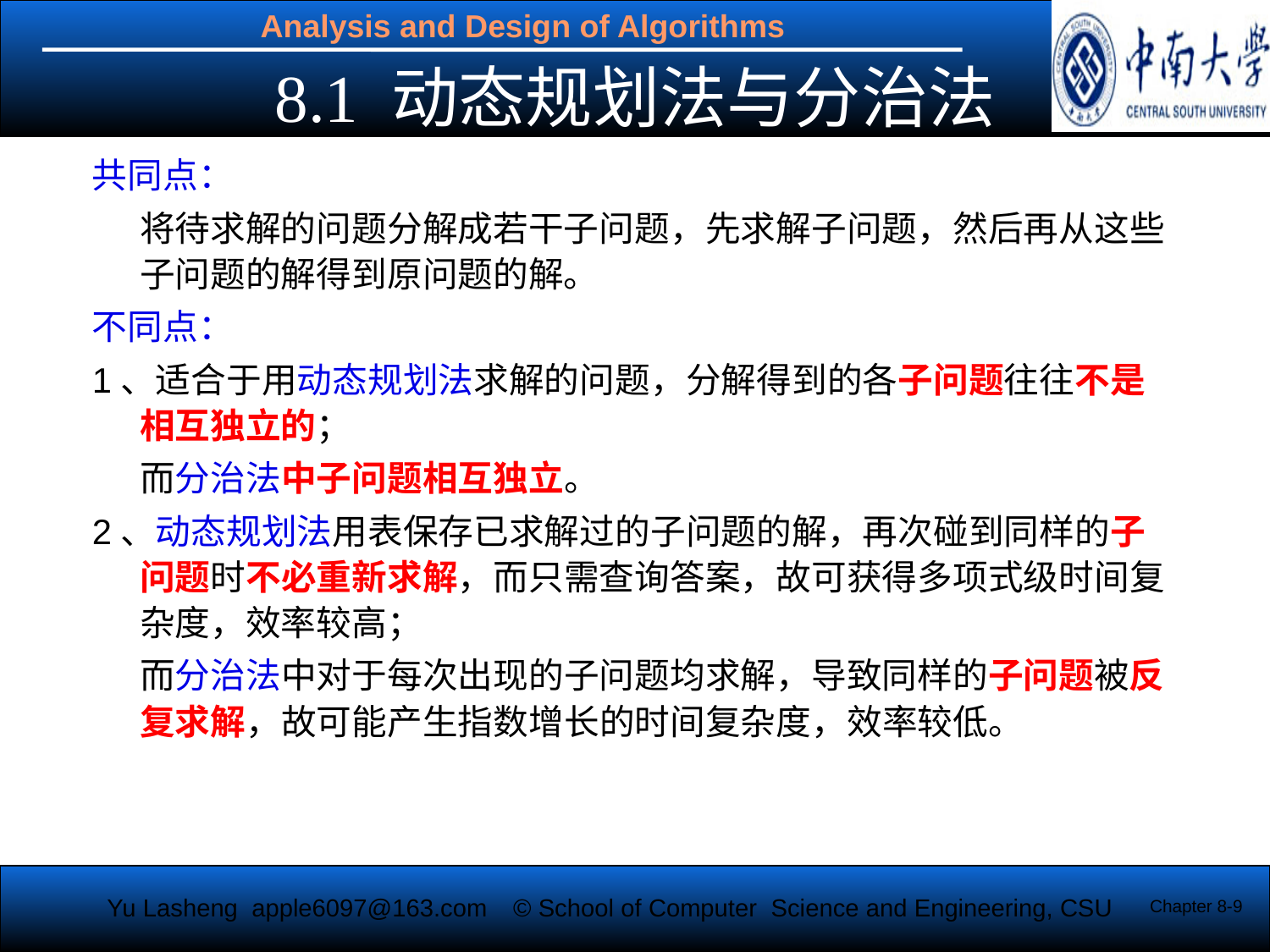

# 8.1 动态规划法与分治法
共同点：
	将待求解的问题分解成若干子问题，先求解子问题，然后再从这些子问题的解得到原问题的解。
不同点：
1、适合于用动态规划法求解的问题，分解得到的各子问题往往不是相互独立的；
	而分治法中子问题相互独立。
2、动态规划法用表保存已求解过的子问题的解，再次碰到同样的子问题时不必重新求解，而只需查询答案，故可获得多项式级时间复杂度，效率较高；
	而分治法中对于每次出现的子问题均求解，导致同样的子问题被反复求解，故可能产生指数增长的时间复杂度，效率较低。
Chapter 8-9